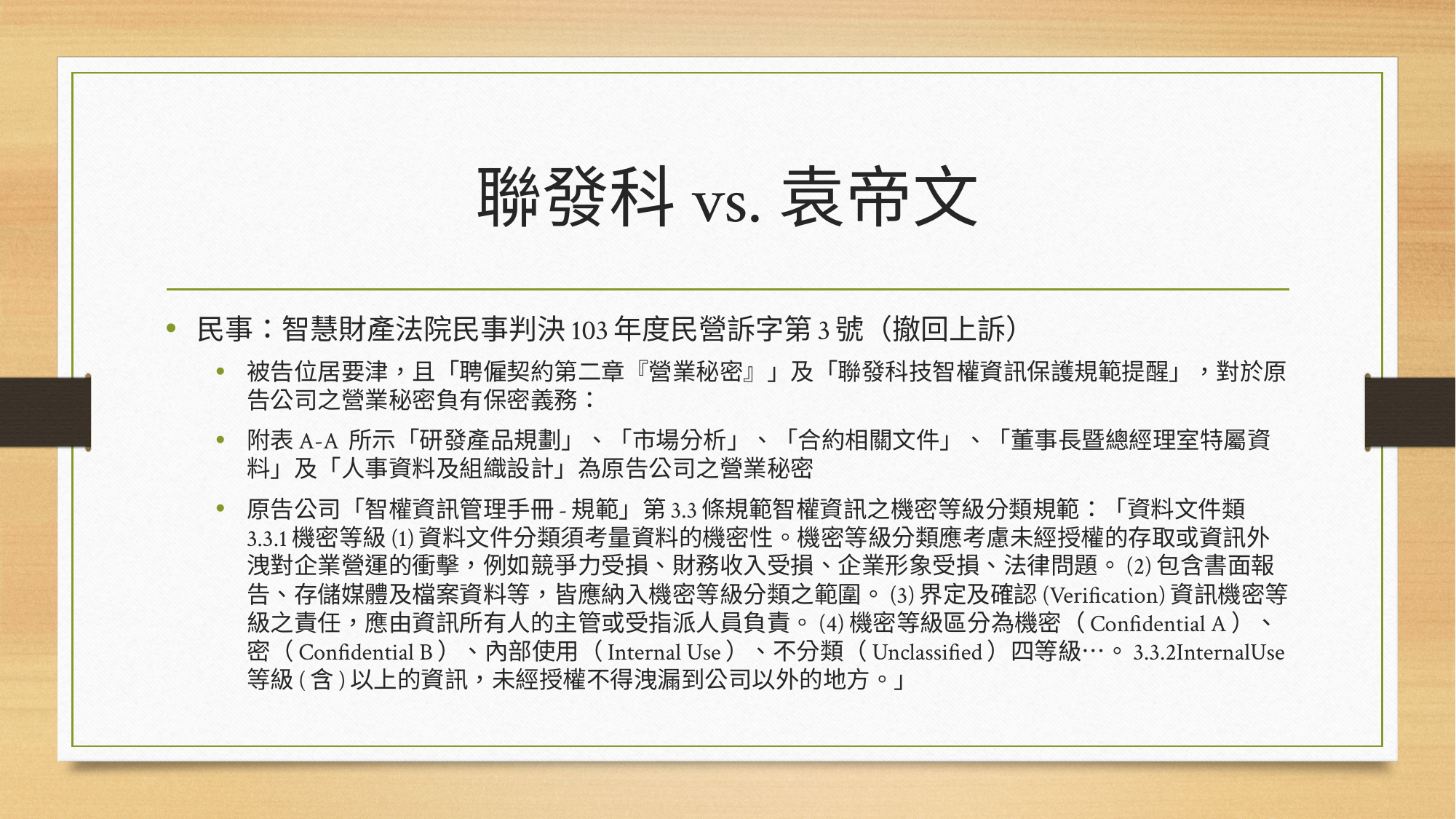

# 聯發科vs.袁帝文
民事：智慧財產法院民事判決103年度民營訴字第3號（撤回上訴）
被告位居要津，且「聘僱契約第二章『營業秘密』」及「聯發科技智權資訊保護規範提醒」，對於原告公司之營業秘密負有保密義務：
附表A-A 所示「研發產品規劃」、「市場分析」、「合約相關文件」、「董事長暨總經理室特屬資料」及「人事資料及組織設計」為原告公司之營業秘密
原告公司「智權資訊管理手冊-規範」第3.3條規範智權資訊之機密等級分類規範：「資料文件類3.3.1機密等級(1)資料文件分類須考量資料的機密性。機密等級分類應考慮未經授權的存取或資訊外洩對企業營運的衝擊，例如競爭力受損、財務收入受損、企業形象受損、法律問題。(2)包含書面報告、存儲媒體及檔案資料等，皆應納入機密等級分類之範圍。(3)界定及確認(Verification)資訊機密等級之責任，應由資訊所有人的主管或受指派人員負責。(4)機密等級區分為機密（Confidential A）、密（Confidential B）、內部使用（Internal Use）、不分類（Unclassified）四等級…。3.3.2InternalUse等級(含)以上的資訊，未經授權不得洩漏到公司以外的地方。」